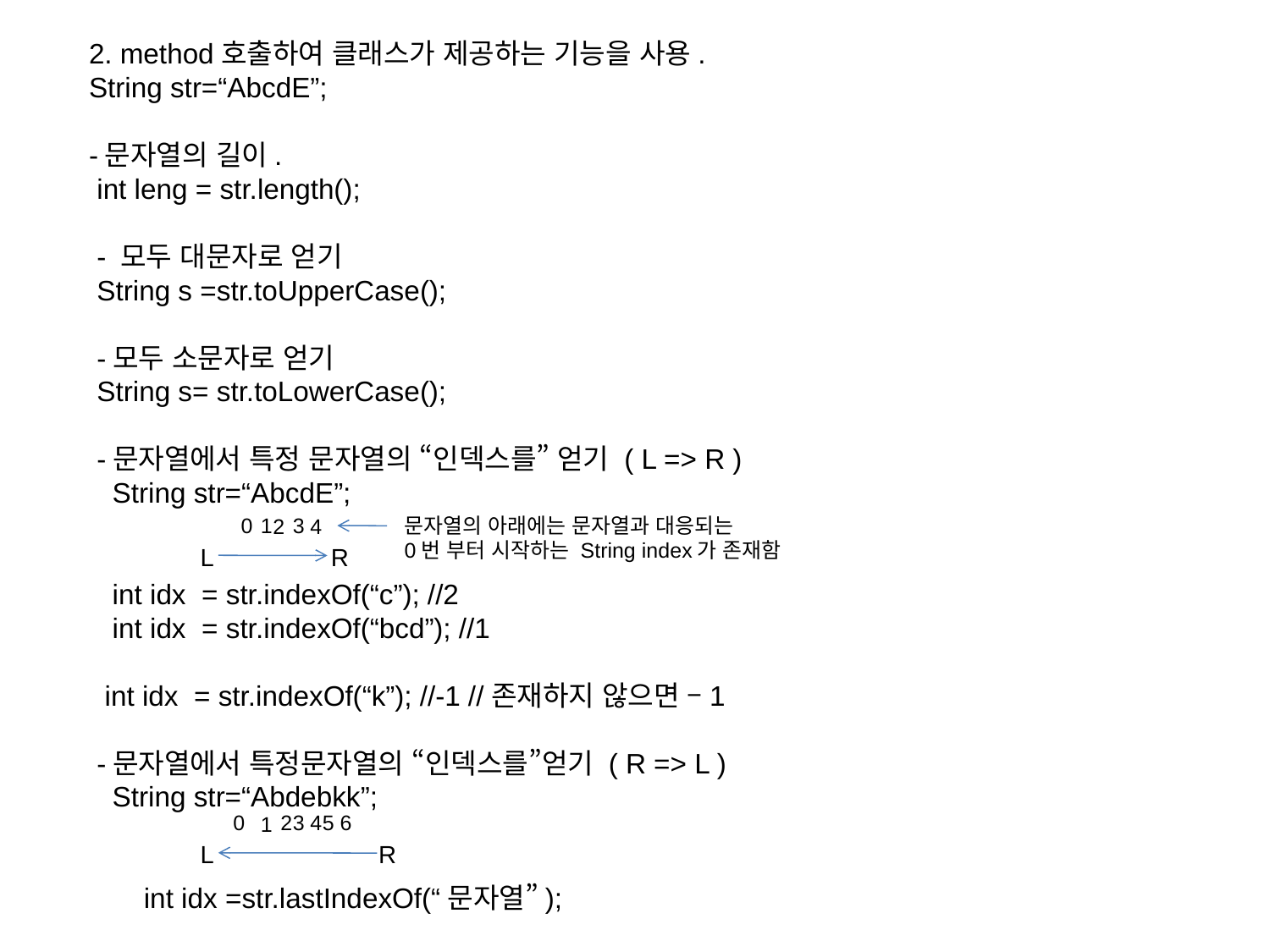

2. method호출하여 클래스가 제공하는 기능을 사용.
String str=“AbcdE”;

-문자열의 길이.
 int leng = str.length();

 - 모두 대문자로 얻기
 String s =str.toUpperCase();

 -모두 소문자로 얻기
 String s= str.toLowerCase();

 -문자열에서 특정 문자열의 “인덱스를” 얻기 ( L => R )
   String str=“AbcdE”;

   int idx  = str.indexOf(“c”); //2
   int idx  = str.indexOf(“bcd”); //1

  int idx  = str.indexOf(“k”); //-1 //존재하지 않으면 –1

 -문자열에서 특정문자열의 “인덱스를”얻기 ( R => L )
   String str=“Abdebkk”;

       int idx =str.lastIndexOf(“문자열”);
0
1
3
문자열의 아래에는 문자열과 대응되는
0번 부터 시작하는 String index가 존재함
2
4
L
R
0
2
3
4
5
6
1
L
R